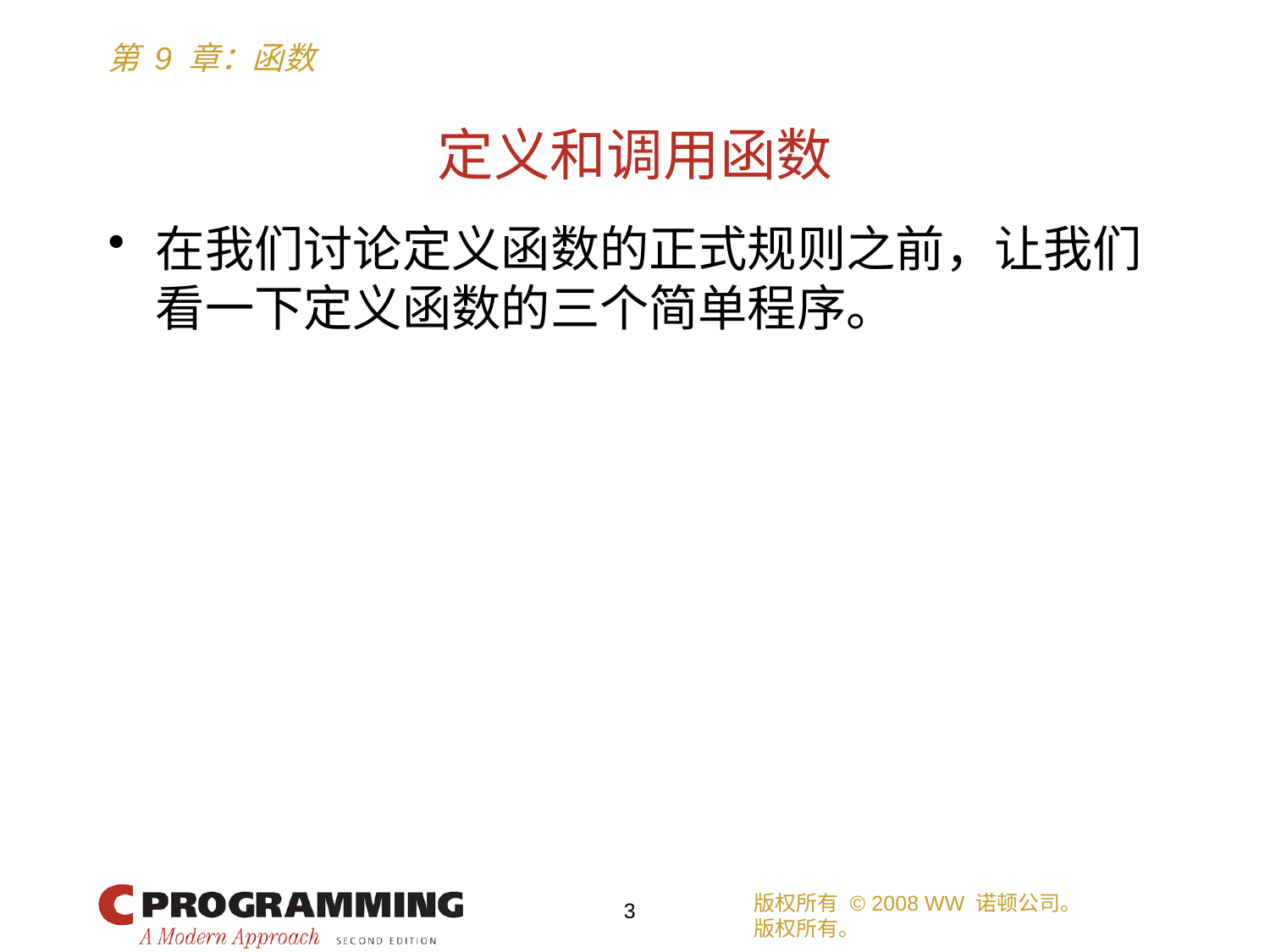

# 定义和调用函数
在我们讨论定义函数的正式规则之前，让我们看一下定义函数的三个简单程序。
版权所有 © 2008 WW 诺顿公司。
版权所有。
3